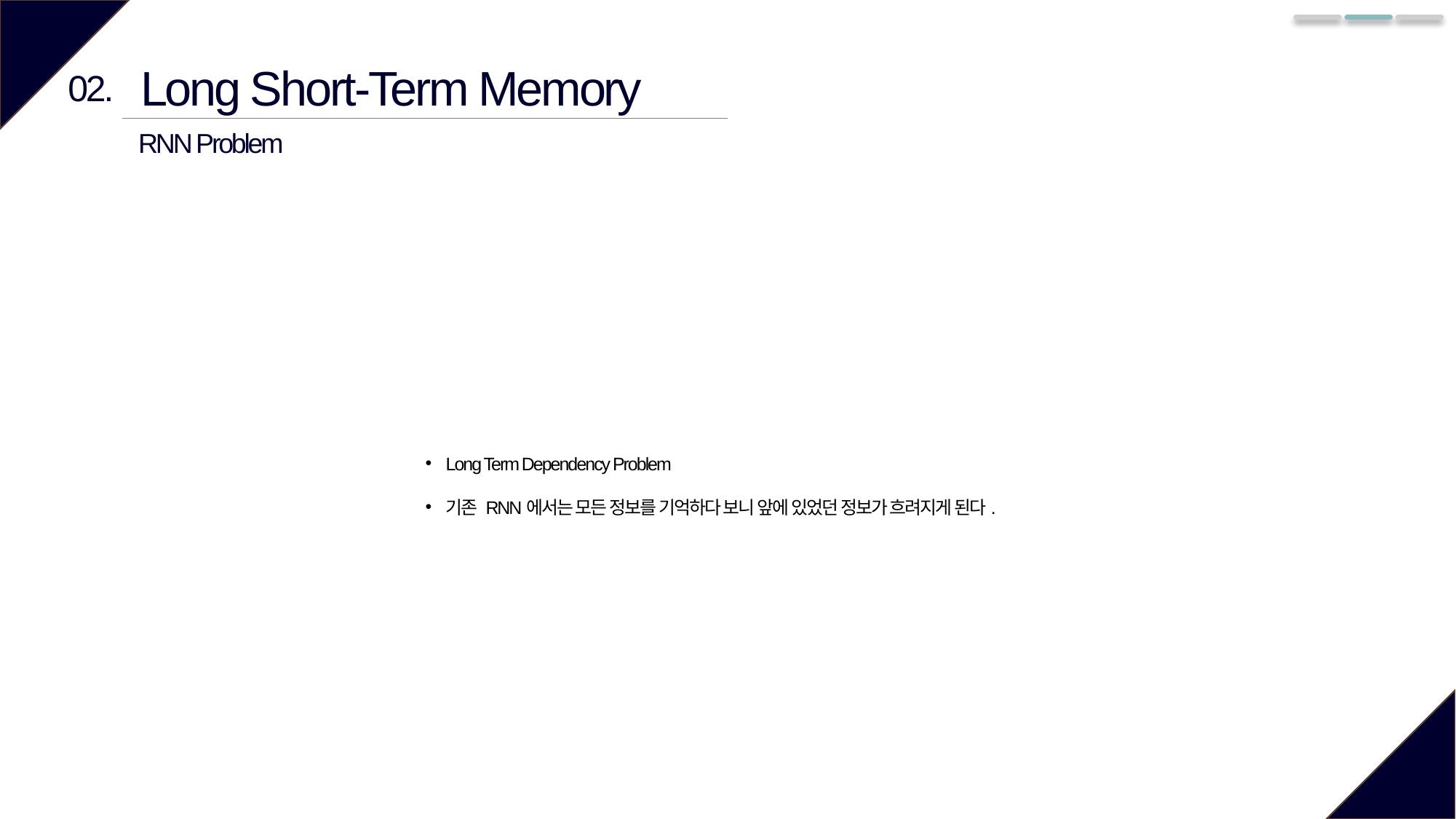

Long Short-Term Memory
02.
RNN Problem
Long Term Dependency Problem
기존 RNN에서는 모든 정보를 기억하다 보니 앞에 있었던 정보가 흐려지게 된다.